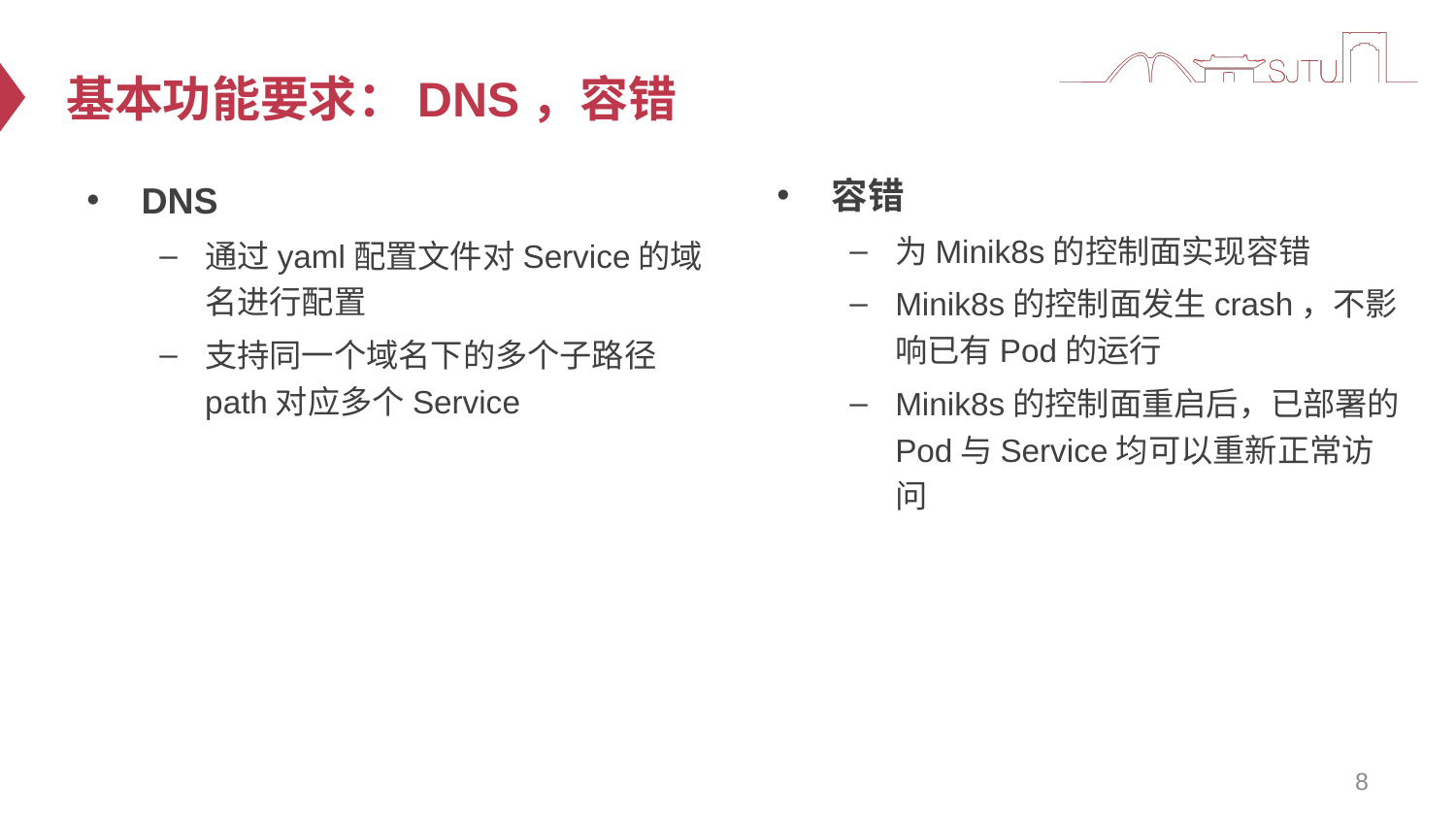

# 基本功能要求：DNS，容错
容错
为Minik8s的控制面实现容错
Minik8s的控制面发生crash，不影响已有Pod的运行
Minik8s的控制面重启后，已部署的Pod与Service均可以重新正常访问

DNS
通过yaml配置文件对Service的域名进行配置
支持同一个域名下的多个子路径path对应多个Service

8